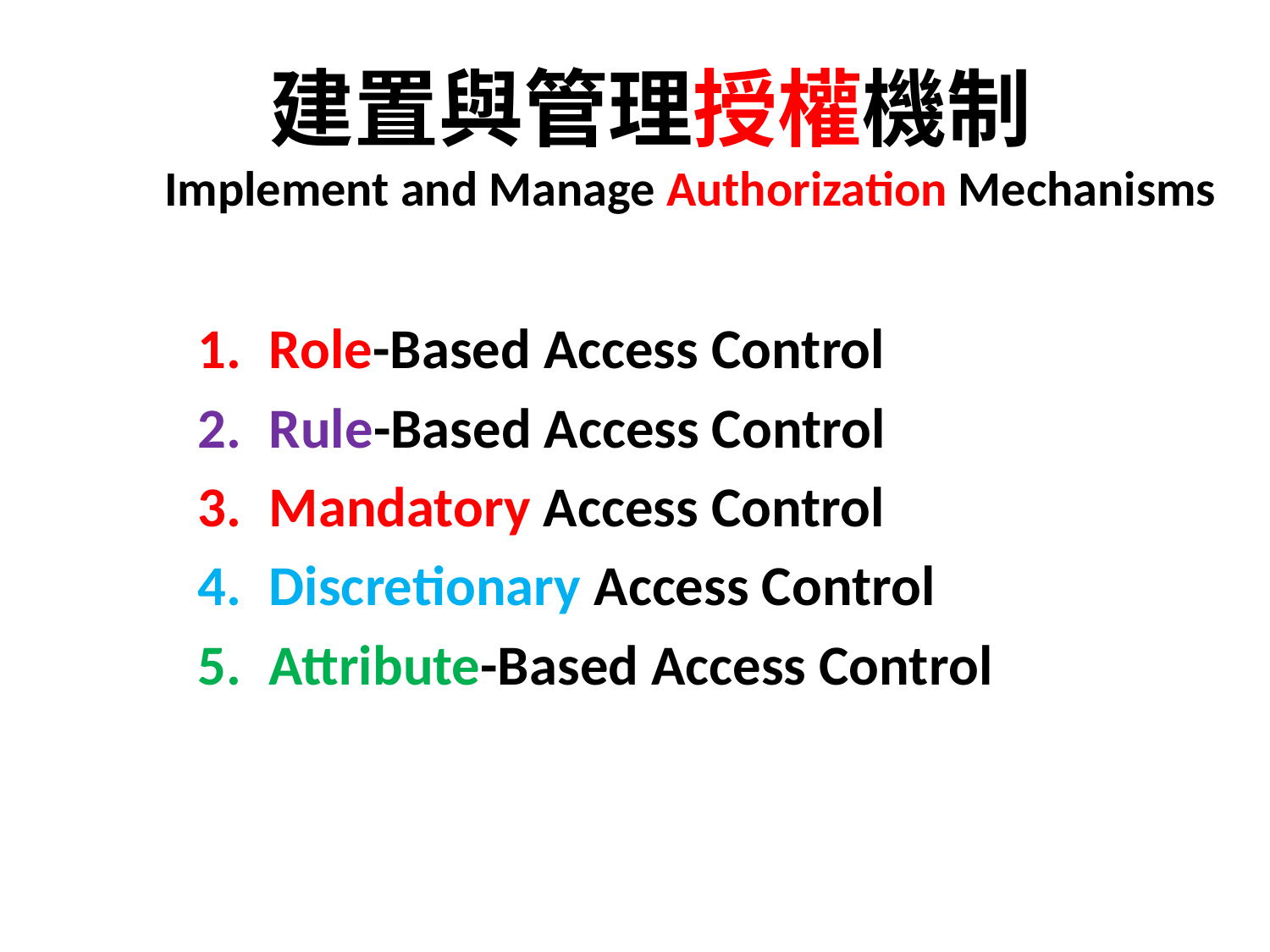

# 建置與管理授權機制 Implement and Manage Authorization Mechanisms
Role-Based Access Control
Rule-Based Access Control
Mandatory Access Control
Discretionary Access Control
Attribute-Based Access Control